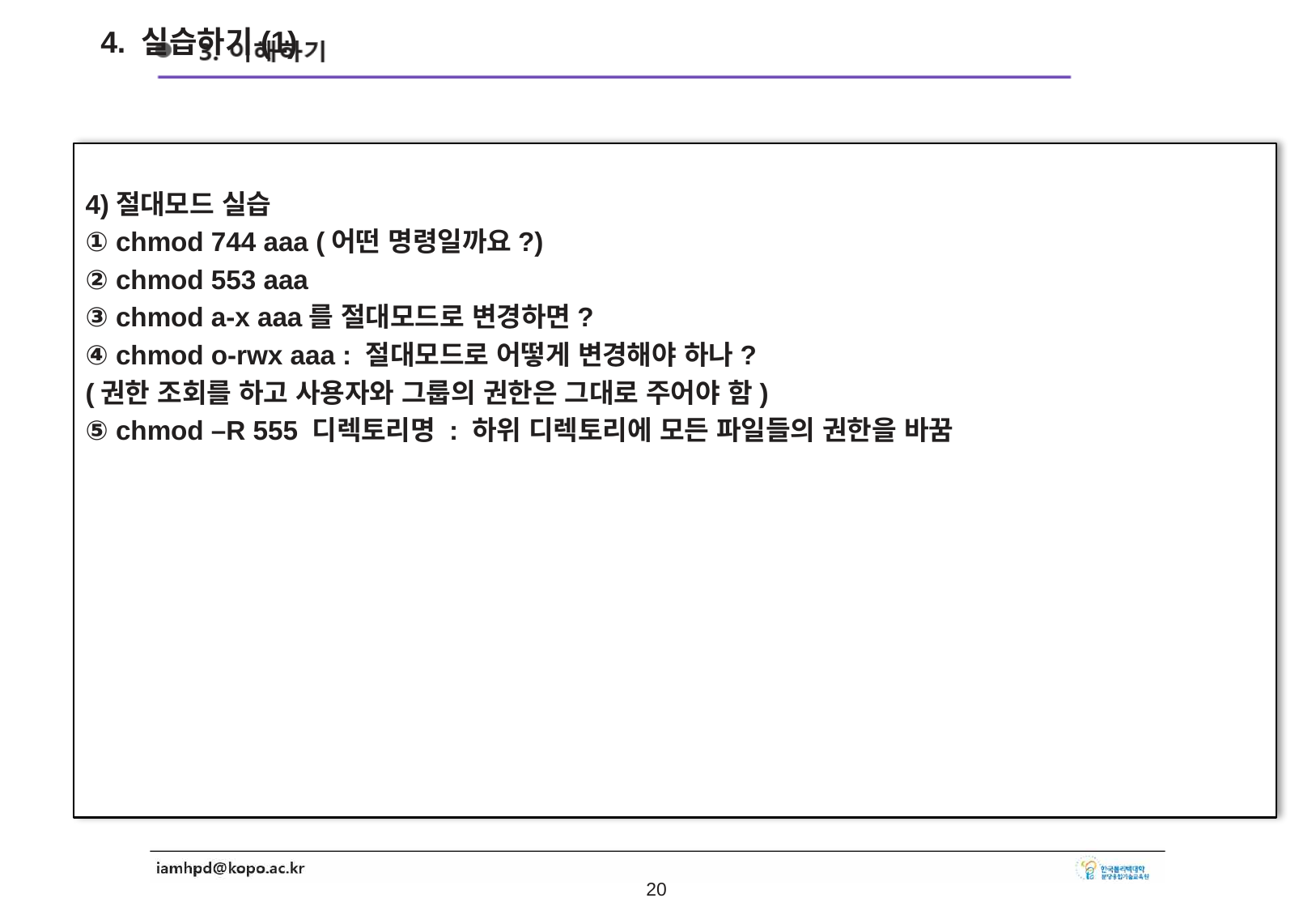

4. 실습하기(1)

4)절대모드 실습
① chmod 744 aaa (어떤 명령일까요?)
② chmod 553 aaa
③ chmod a-x aaa를 절대모드로 변경하면?
④ chmod o-rwx aaa : 절대모드로 어떻게 변경해야 하나?
(권한 조회를 하고 사용자와 그룹의 권한은 그대로 주어야 함)
⑤ chmod –R 555 디렉토리명 : 하위 디렉토리에 모든 파일들의 권한을 바꿈

20